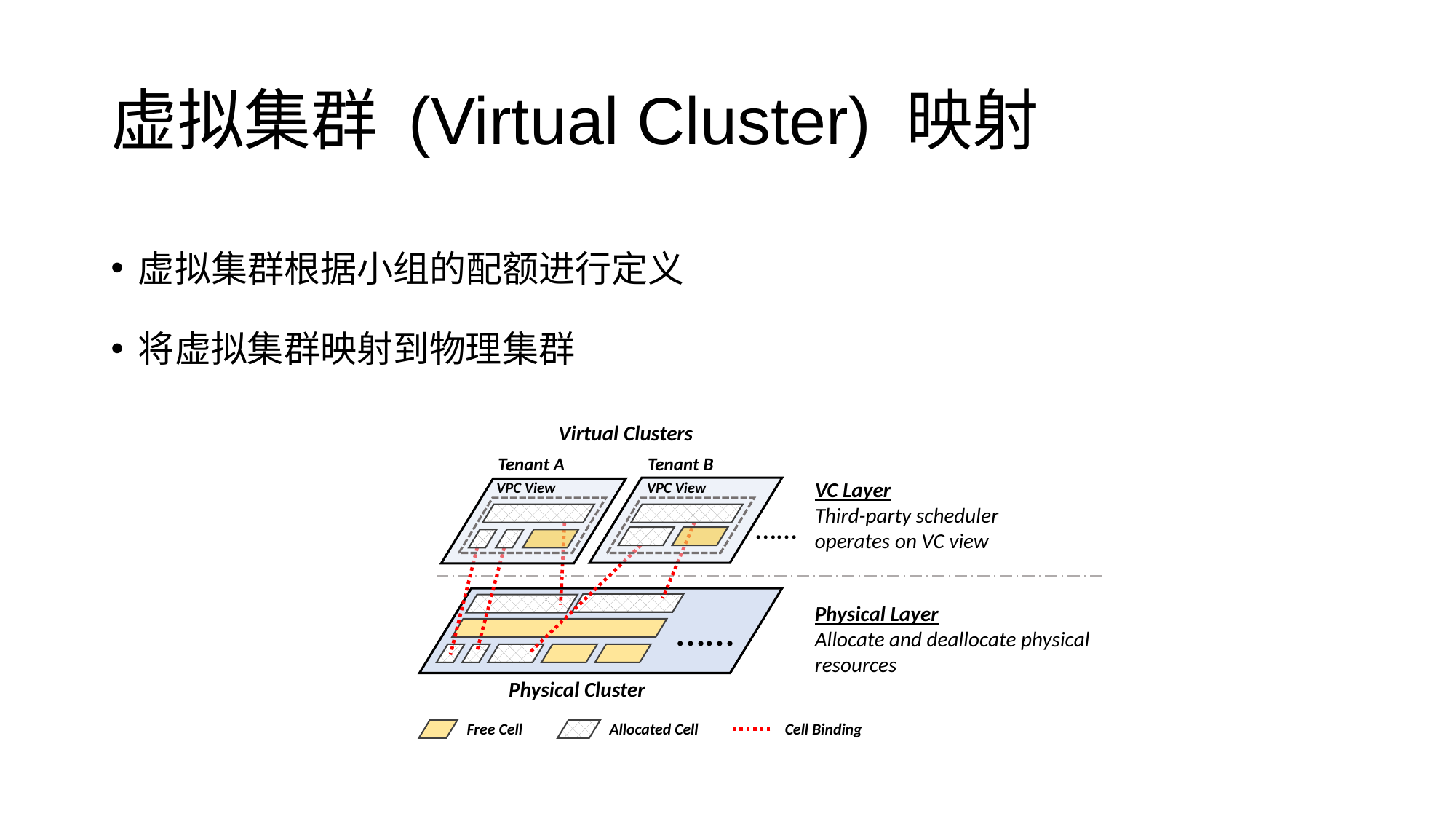

# 虚拟集群 (Virtual Cluster) 映射
虚拟集群根据小组的配额进行定义
将虚拟集群映射到物理集群

Virtual Clusters
Tenant A
Tenant B
VC Layer
Third-party scheduler operates on VC view
VPC View
VPC View

……

Physical Layer
Allocate and deallocate physical resources
……

Physical Cluster
Free Cell
Allocated Cell
Cell Binding